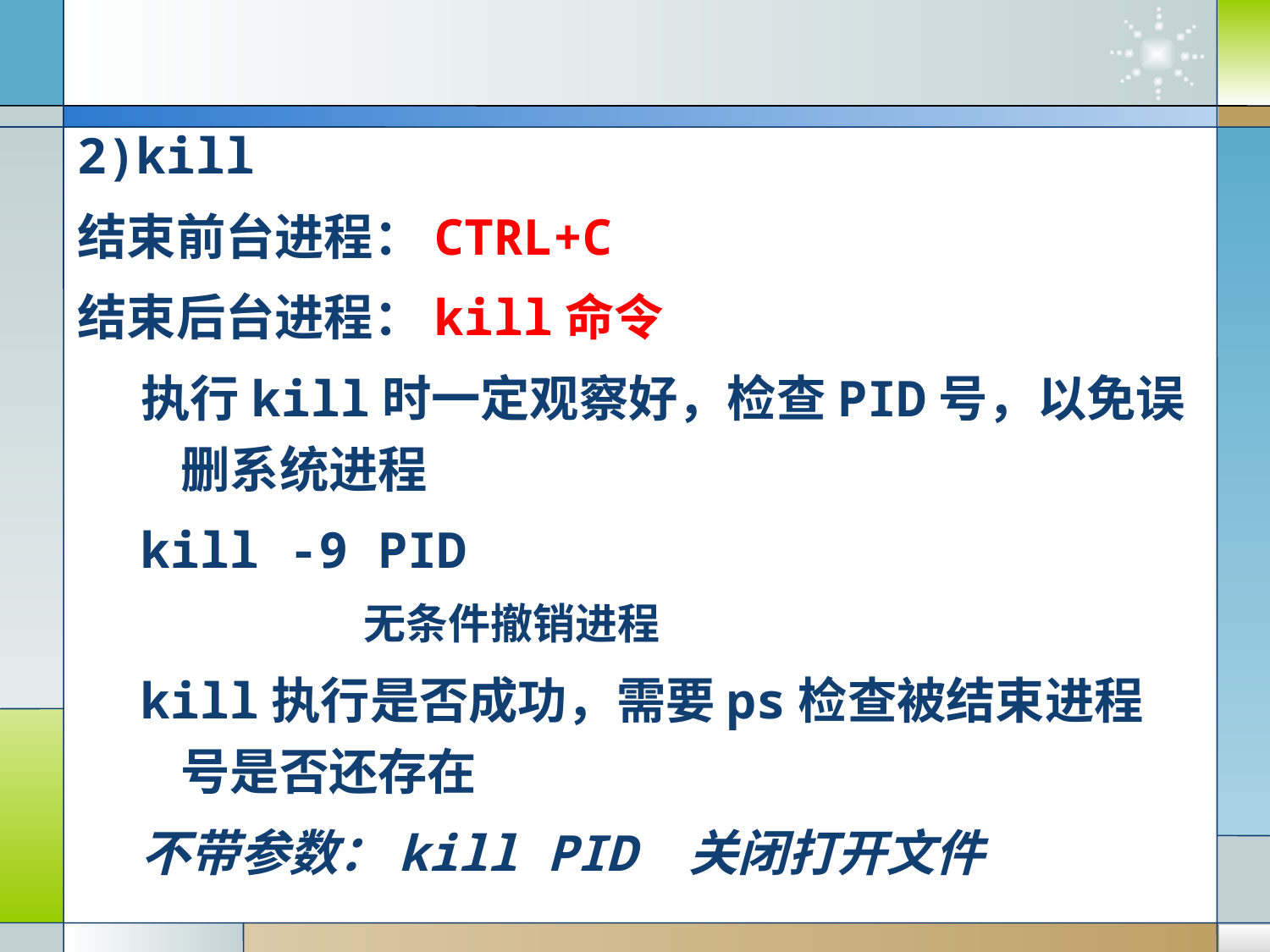

2)kill
结束前台进程：CTRL+C
结束后台进程：kill命令
执行kill时一定观察好，检查PID号，以免误删系统进程
kill -9 PID
		无条件撤销进程
kill执行是否成功，需要ps检查被结束进程号是否还存在
不带参数：kill PID	关闭打开文件